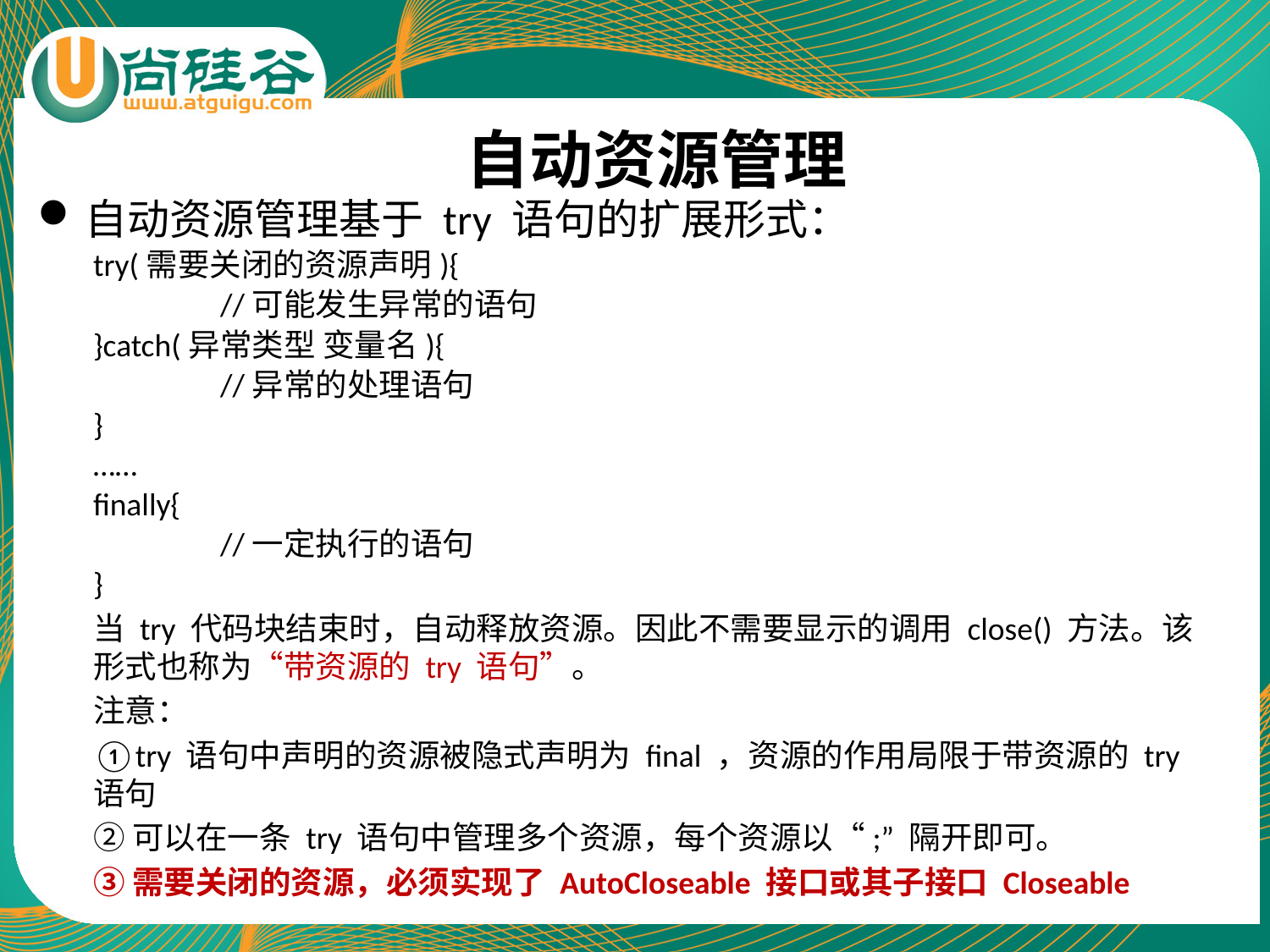

# 自动资源管理
自动资源管理基于 try 语句的扩展形式：
try(需要关闭的资源声明){
	//可能发生异常的语句
}catch(异常类型 变量名){
	//异常的处理语句
}
……
finally{
	//一定执行的语句
}
当 try 代码块结束时，自动释放资源。因此不需要显示的调用 close() 方法。该形式也称为“带资源的 try 语句”。
注意：
①try 语句中声明的资源被隐式声明为 final ，资源的作用局限于带资源的 try 语句
②可以在一条 try 语句中管理多个资源，每个资源以“;” 隔开即可。
③需要关闭的资源，必须实现了 AutoCloseable 接口或其子接口 Closeable